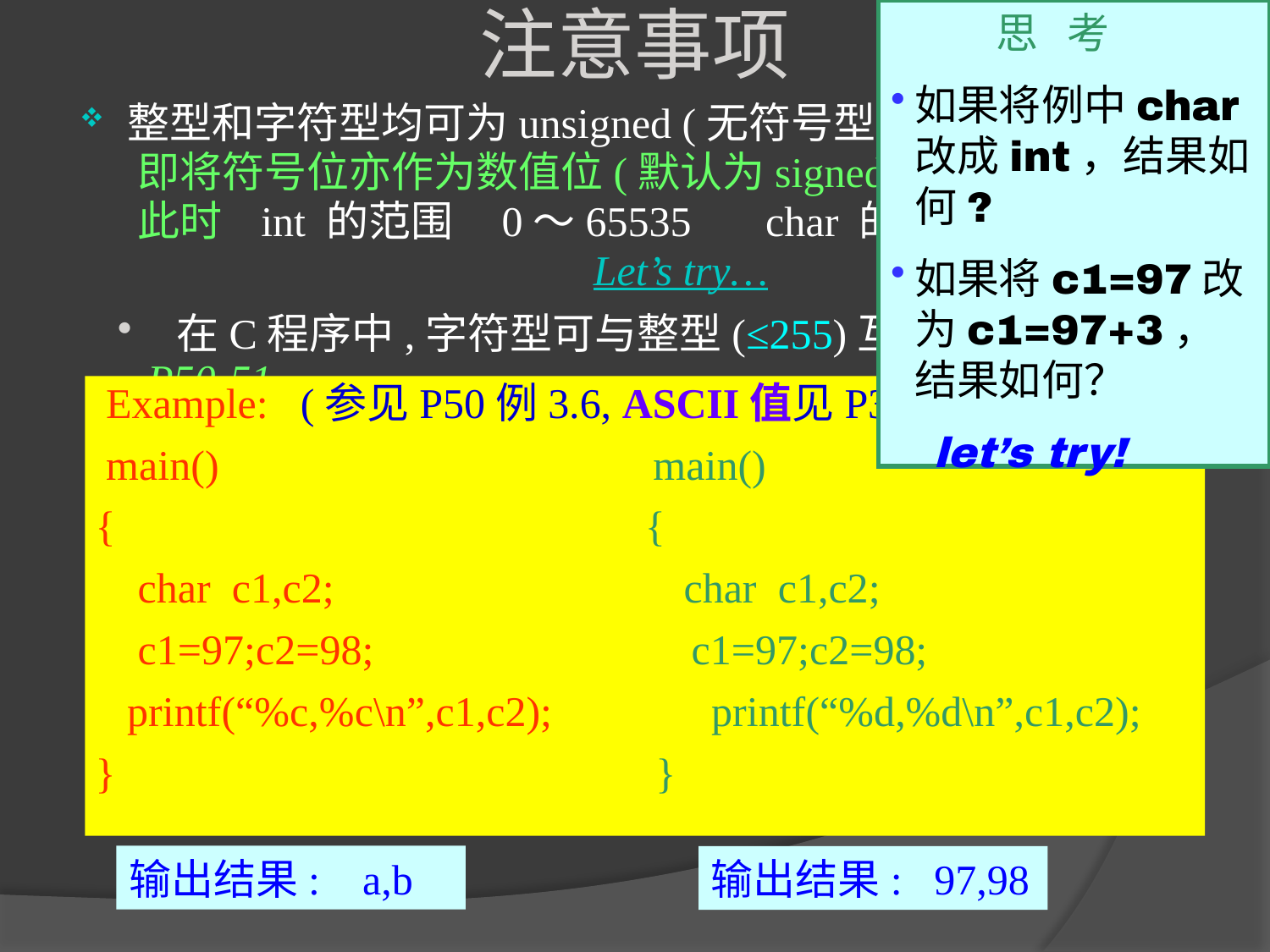

注意事项
          思   考
如果将例中char改成int，结果如何?
如果将c1=97改为c1=97+3，结果如何？
   let’s try!
?
整型和字符型均可为unsigned (无符号型）P43图3.4
     即将符号位亦作为数值位(默认为signed)
     此时   int 的范围    0～65535       char 的范围  0 ～255
         Let’s try…
不变
  在C程序中,字符型可与整型(≤255)互相通用   P50-51
  Example:   (参见P50例3.6, ASCII值见P374)
  main()                                         main()
 {                                                  {
     char  c1,c2;                                 char  c1,c2;
     c1=97;c2=98;                              c1=97;c2=98;
    printf(“%c,%c\n”,c1,c2);               printf(“%d,%d\n”,c1,c2);
 }                                                   }
d,b       100,98
输出结果:    a,b
输出结果:   97,98